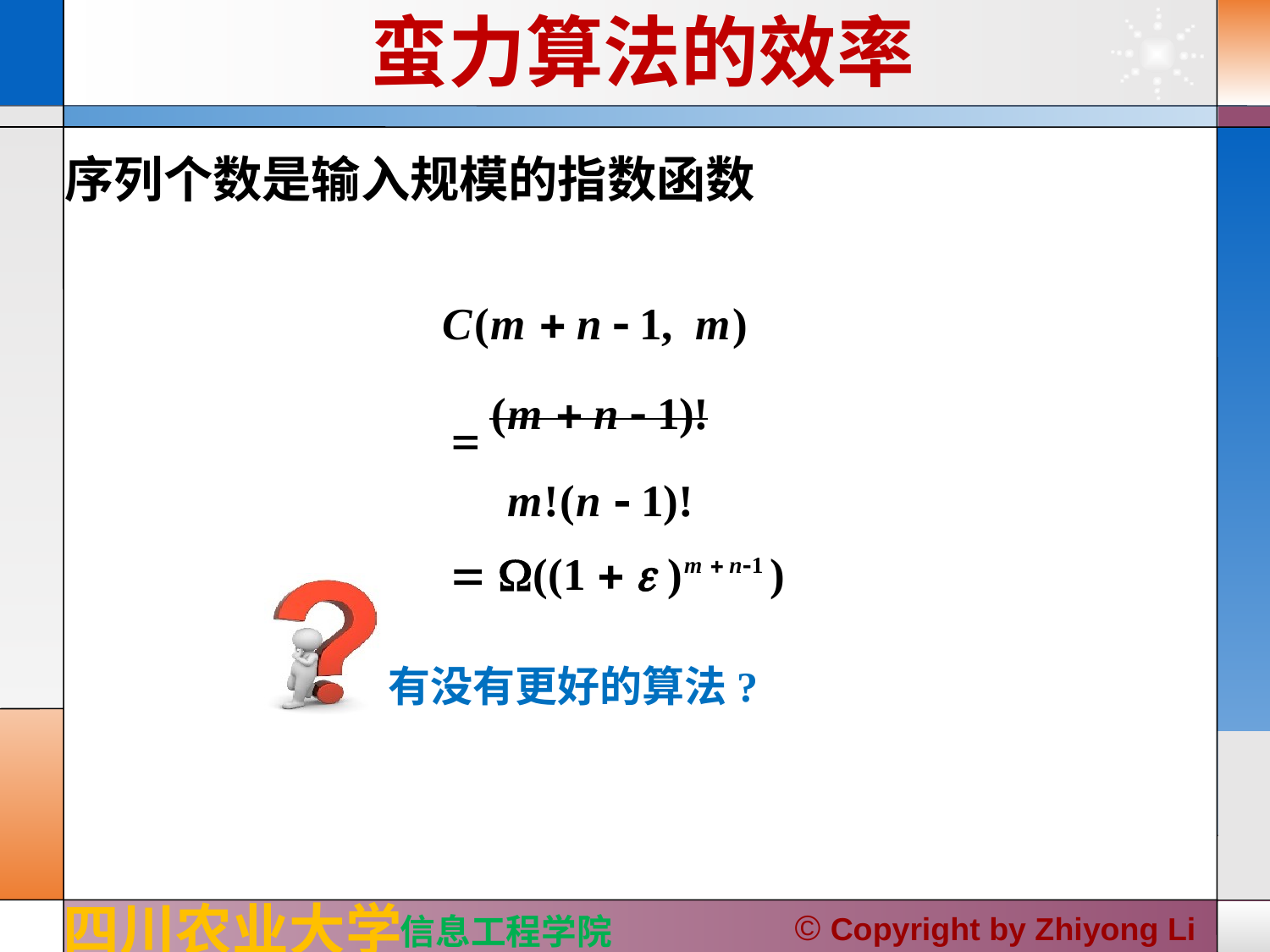

# 蛮力算法的效率
序列个数是输入规模的指数函数

C(m + n − 1,  m)
= (m + n − 1)!
m!(n − 1)!
= Ω((1 + ε )m + n−1 )

有没有更好的算法?